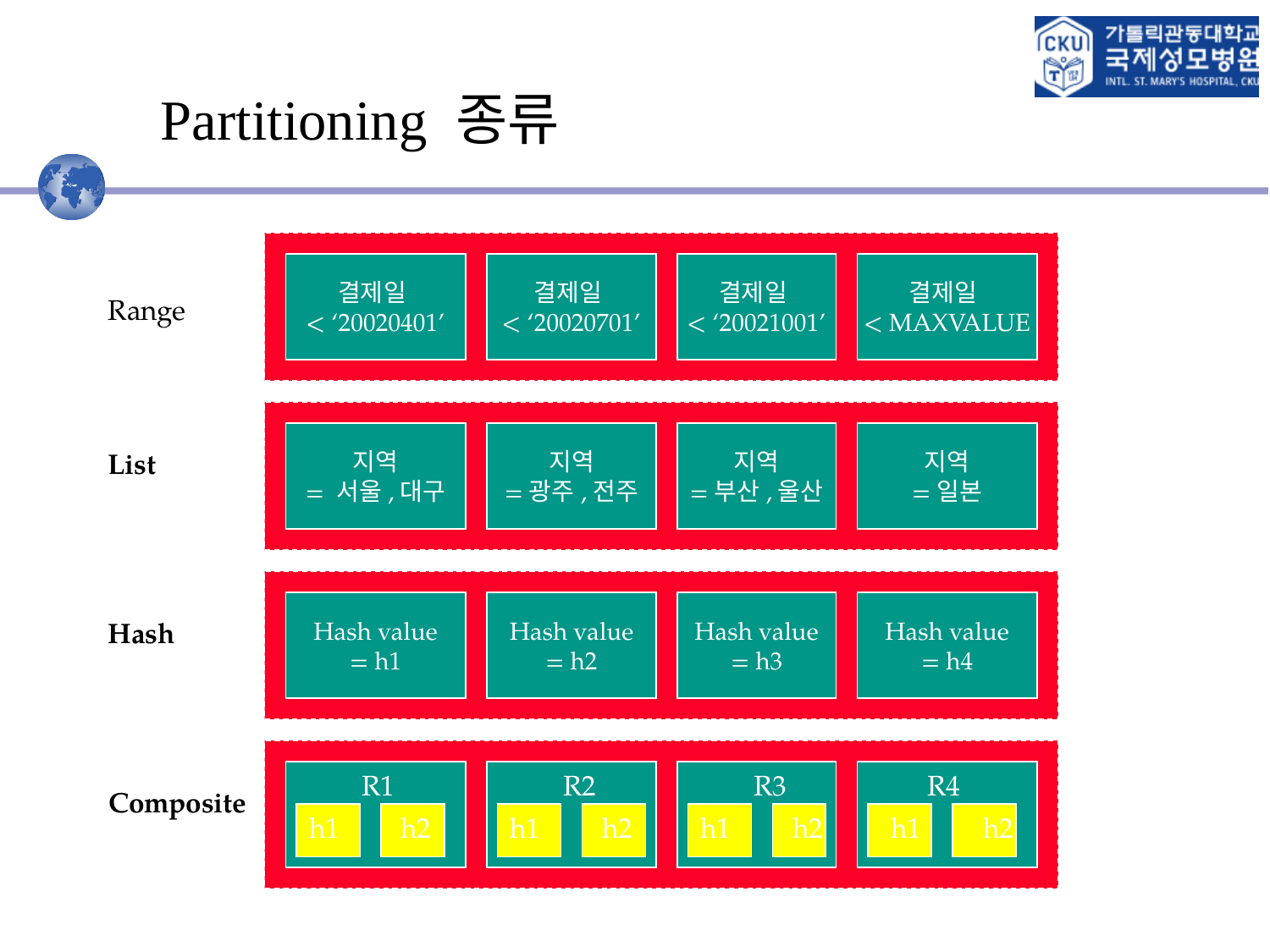

Partitioning 종류

결제일
< ‘20020401’
결제일
< ‘20020701’
결제일
< ‘20021001’
결제일
< MAXVALUE
Range

지역
= 서울,대구
지역
=광주,전주
지역
=부산,울산
지역
=일본
List

Hash value
= h1
Hash value
= h2
Hash value
= h3
Hash value
= h4
Hash

R1

R2

R3

R4
Composite

h1

h2

h1

h2

h1

h2

h1

h2